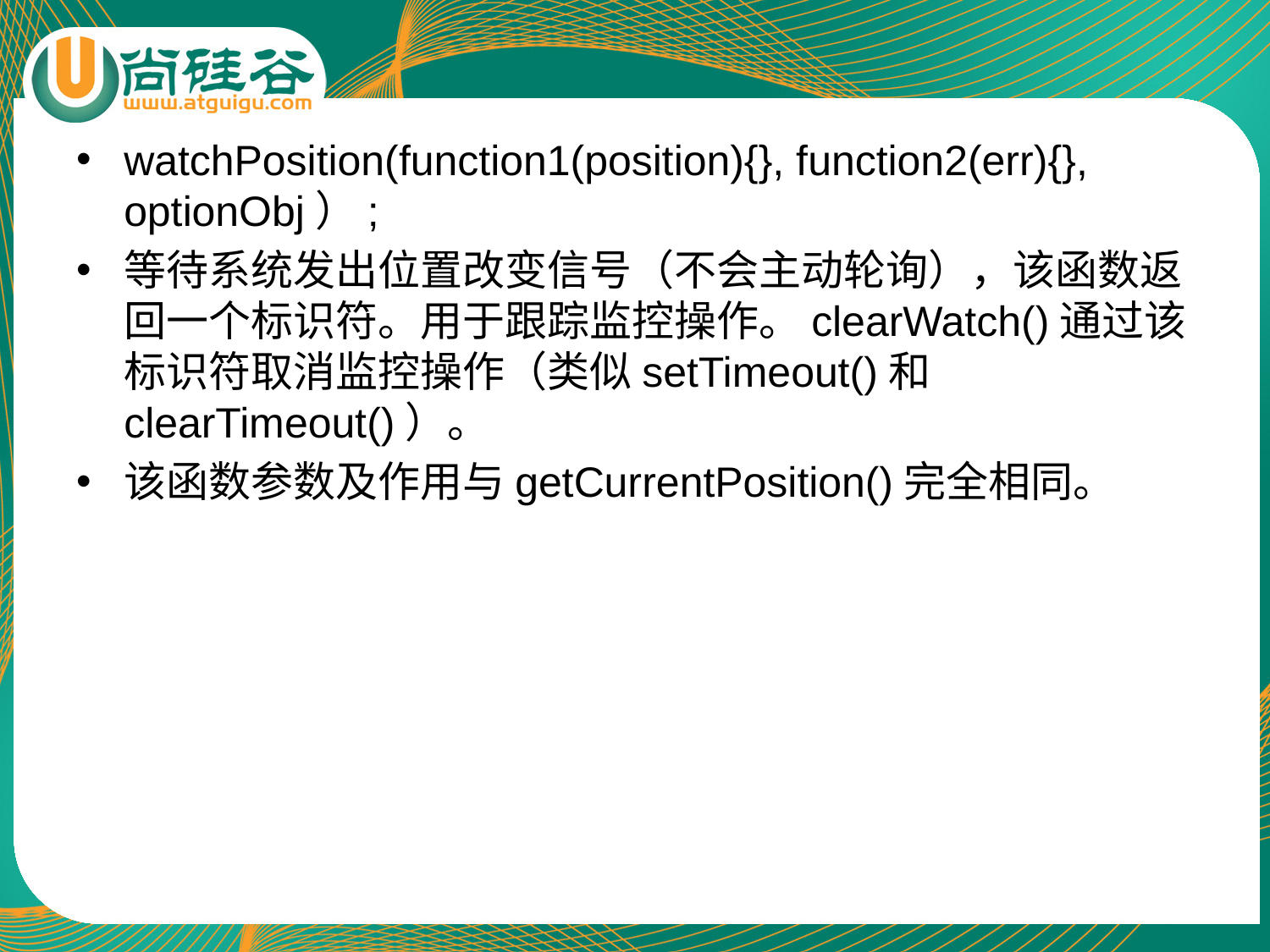

#
watchPosition(function1(position){}, function2(err){},  optionObj）;
等待系统发出位置改变信号（不会主动轮询），该函数返回一个标识符。用于跟踪监控操作。clearWatch()通过该标识符取消监控操作（类似setTimeout()和clearTimeout()）。
该函数参数及作用与getCurrentPosition()完全相同。